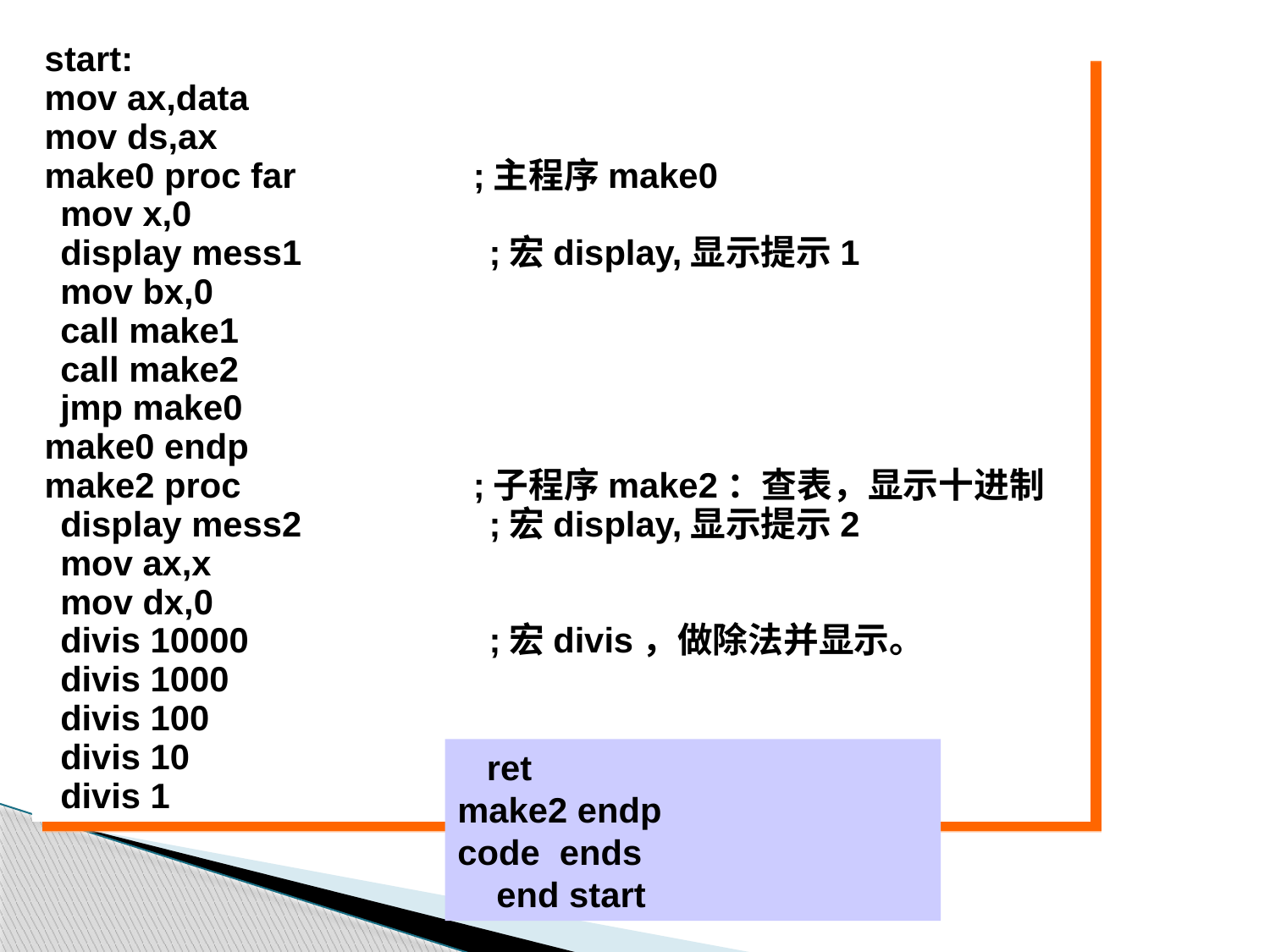

start:
mov ax,data
mov ds,ax
make0 proc far		;主程序make0
mov x,0
display mess1		;宏display,显示提示1
mov bx,0
call make1
call make2
jmp make0
make0 endp
make2 proc		;子程序make2：查表，显示十进制
display mess2		;宏display,显示提示2
mov ax,x
mov dx,0
divis 10000 		;宏divis，做除法并显示。
divis 1000
divis 100
divis 10
divis 1
   ret
make2 endp
code  ends
    end start